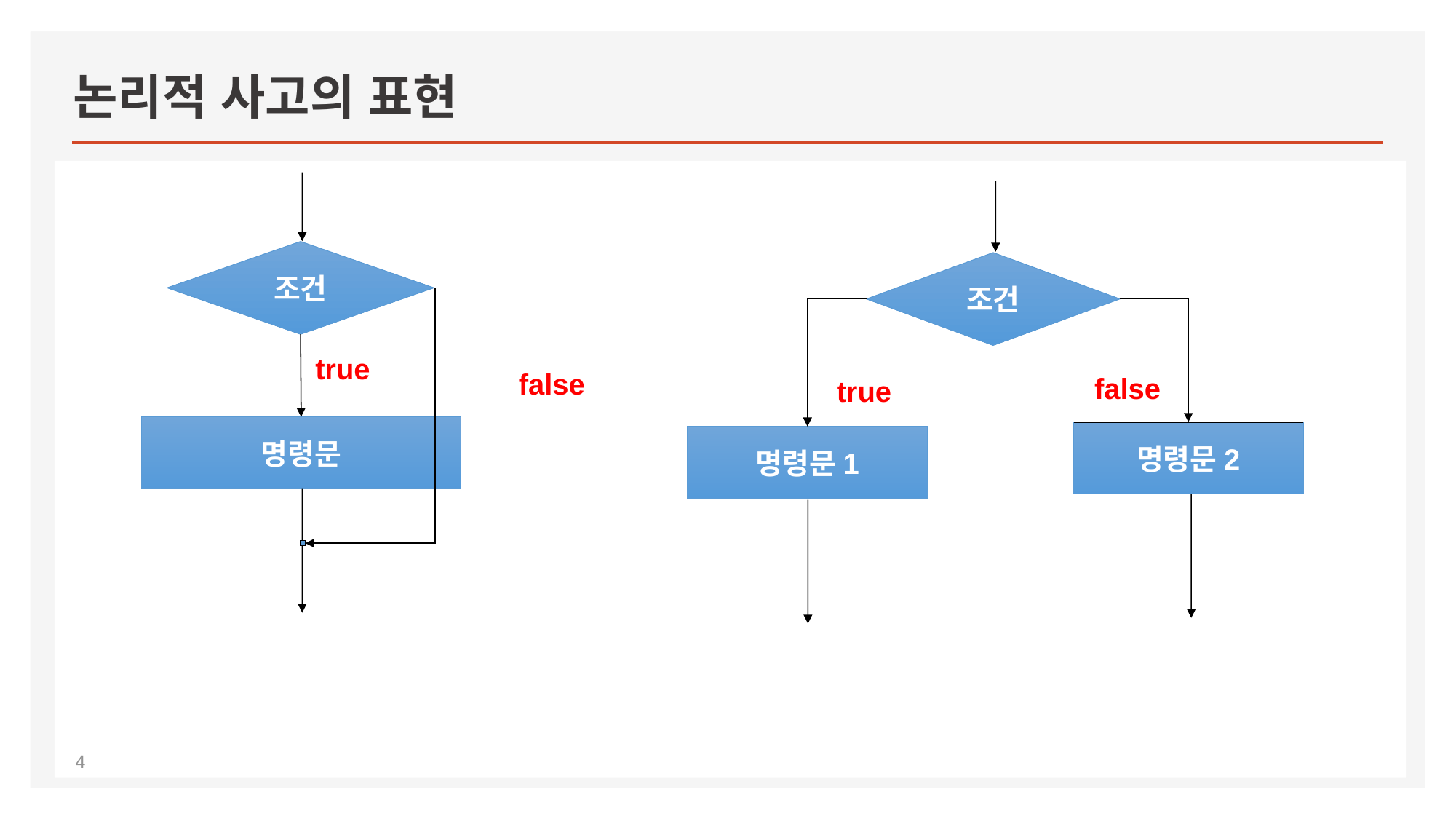

# 논리적 사고의 표현

조건
조건
true
false
false
true
명령문
명령문2
명령문1

4